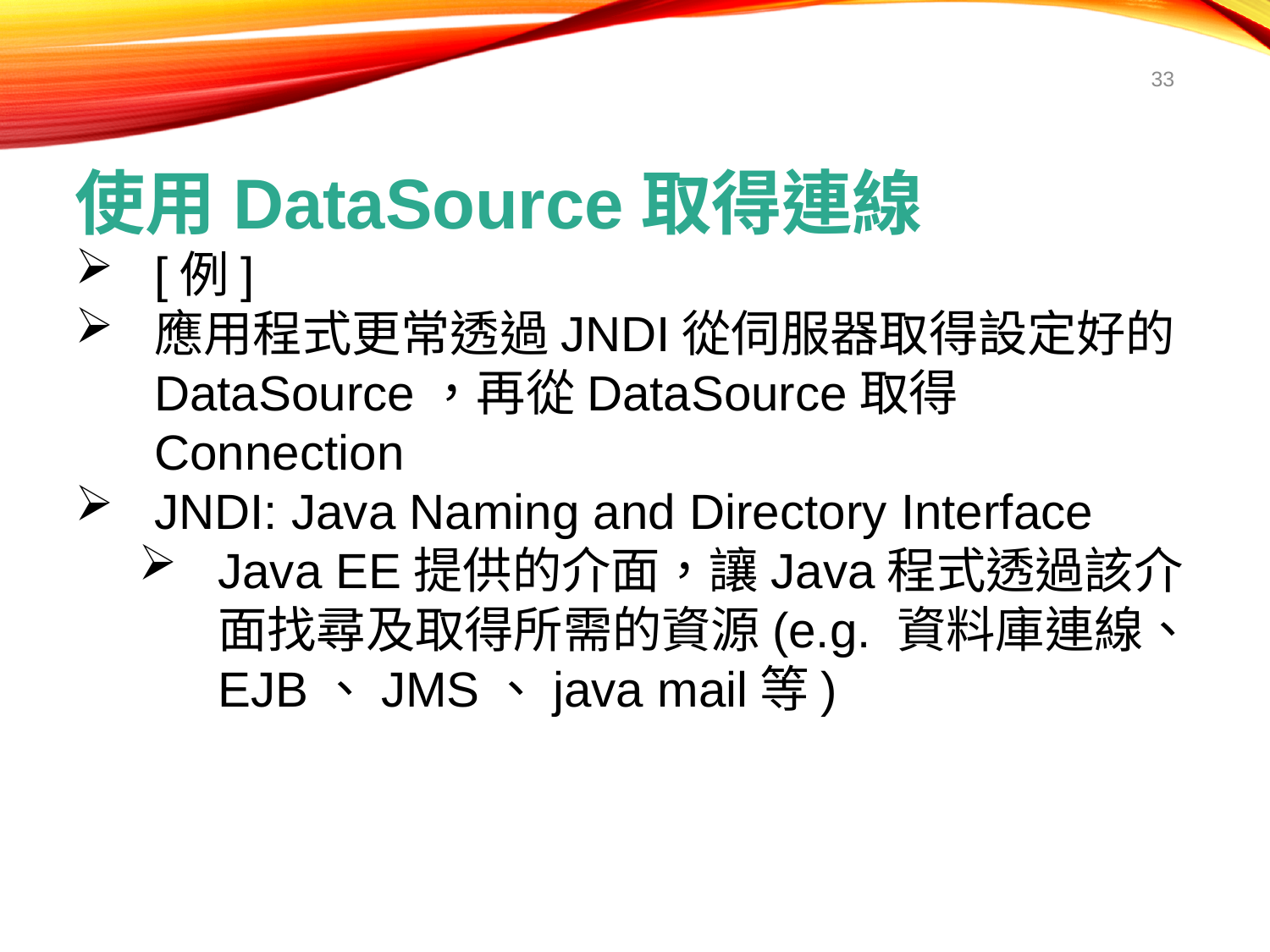

33
使用DataSource取得連線
[例]
應用程式更常透過JNDI從伺服器取得設定好的DataSource，再從DataSource取得Connection
JNDI: Java Naming and Directory Interface
Java EE提供的介面，讓Java程式透過該介面找尋及取得所需的資源(e.g. 資料庫連線、EJB、JMS、java mail等)